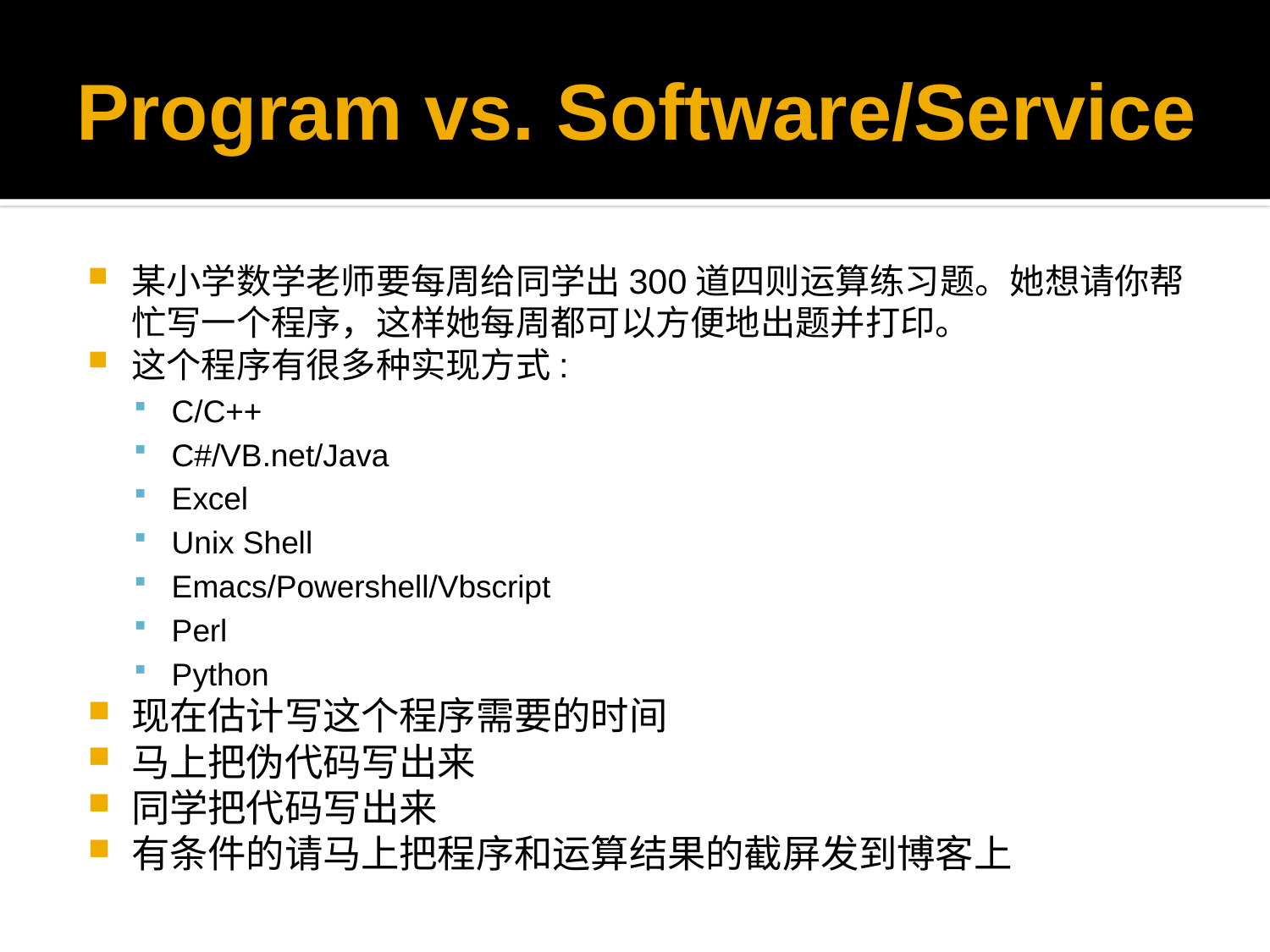

# Program vs. Software/Service
某小学数学老师要每周给同学出300道四则运算练习题。她想请你帮忙写一个程序，这样她每周都可以方便地出题并打印。
这个程序有很多种实现方式:
C/C++
C#/VB.net/Java
Excel
Unix Shell
Emacs/Powershell/Vbscript
Perl
Python
现在估计写这个程序需要的时间
马上把伪代码写出来
同学把代码写出来
有条件的请马上把程序和运算结果的截屏发到博客上